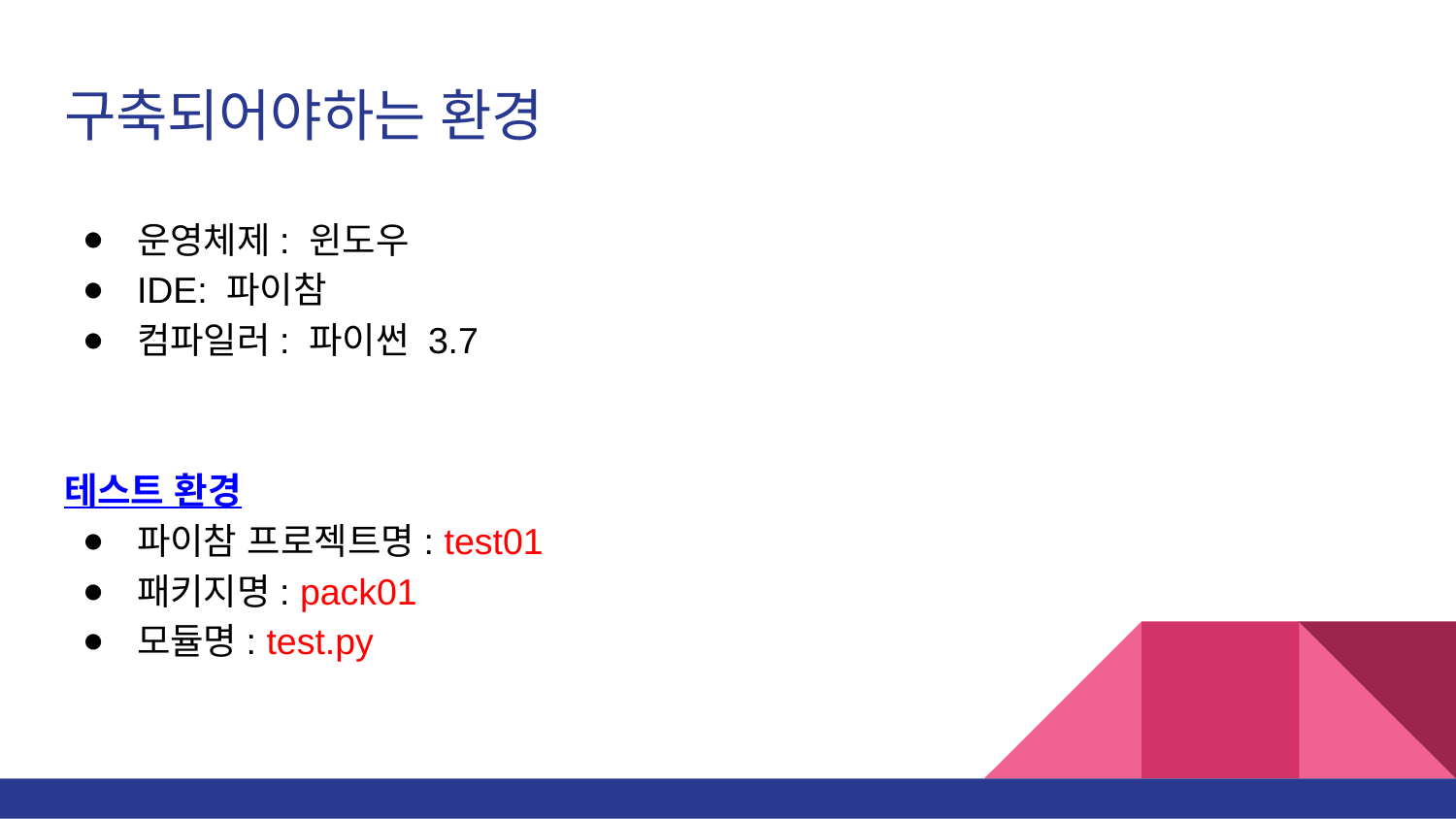

# 구축되어야하는 환경
운영체제: 윈도우
IDE: 파이참
컴파일러: 파이썬 3.7

테스트 환경
파이참 프로젝트명: test01
패키지명: pack01
모듈명: test.py